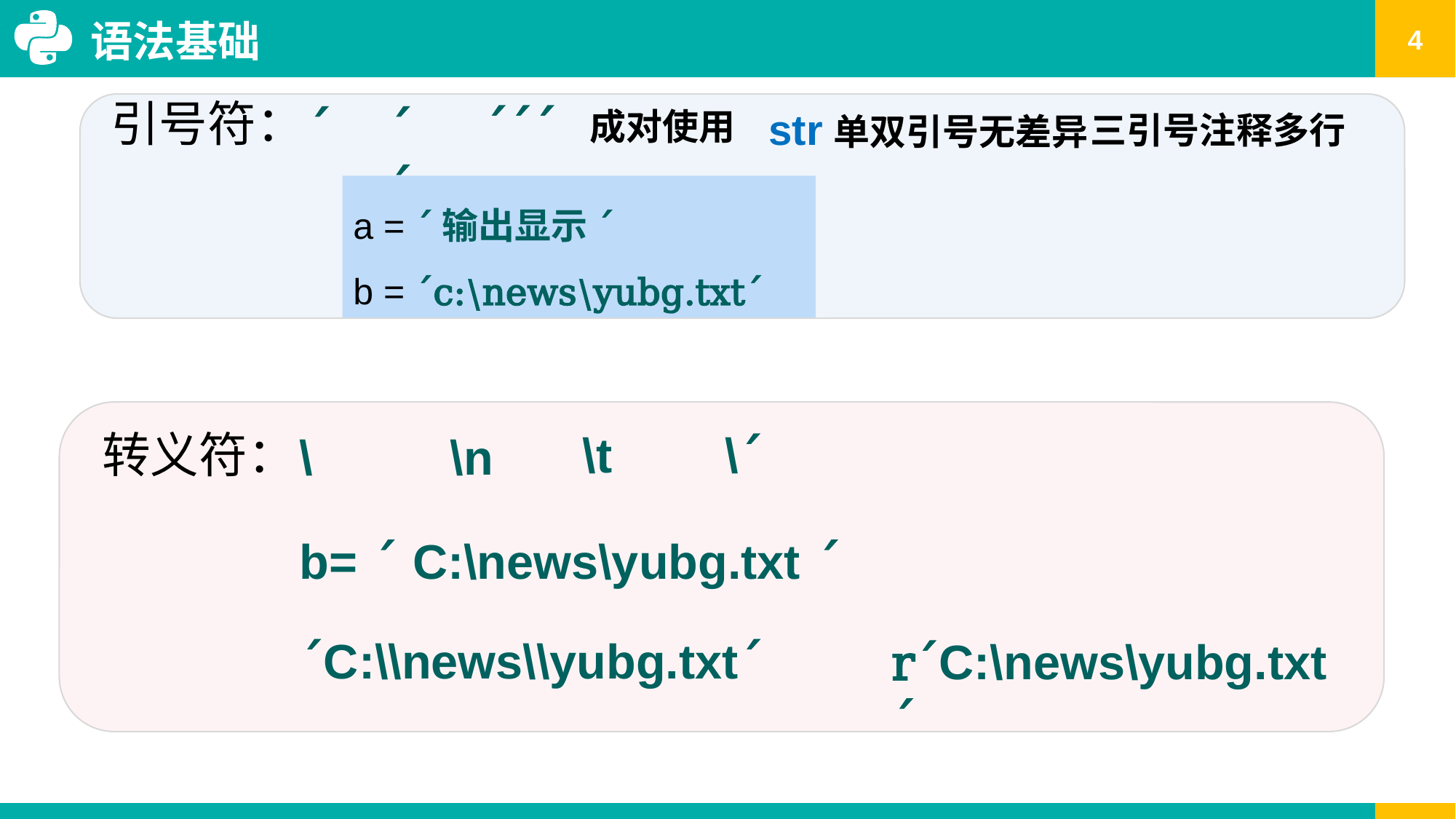

语法基础
引号符：
´´´
´
´´

str单双引号无差异
成对使用
三引号注释多行
a = ´输出显示´
b = ´c:\news\yubg.txt´

\´
\t
转义符：
\
\n
b= ´ C:\news\yubg.txt ´
´C:\\news\\yubg.txt´
r´C:\news\yubg.txt´